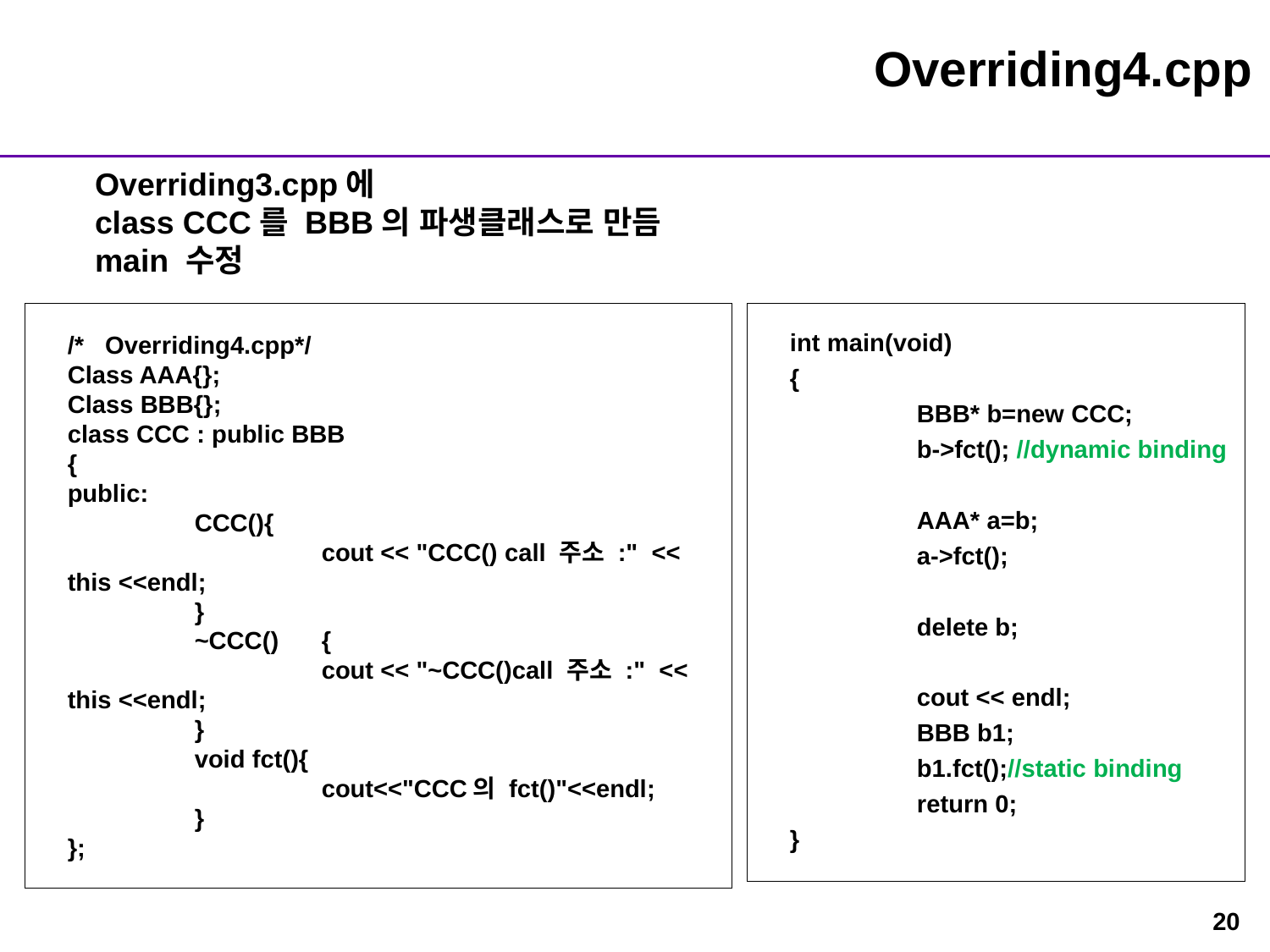

Overriding4.cpp
Overriding3.cpp에
class CCC를 BBB의 파생클래스로 만듬
main 수정
/*   Overriding4.cpp*/
Class AAA{};
Class BBB{};
class CCC : public BBB
{
public:
	CCC(){
		cout << "CCC() call 주소 :"  << this <<endl;
	}
	~CCC()	{
		cout << "~CCC()call 주소 :"  << this <<endl;
	}
	void fct(){
		cout<<"CCC의 fct()"<<endl;
	}
};
int main(void)
{
	BBB* b=new CCC;
	b->fct(); //dynamic binding

	AAA* a=b;
	a->fct();

	delete b;

	cout << endl;
	BBB b1;
	b1.fct();//static binding
	return 0;
}
20